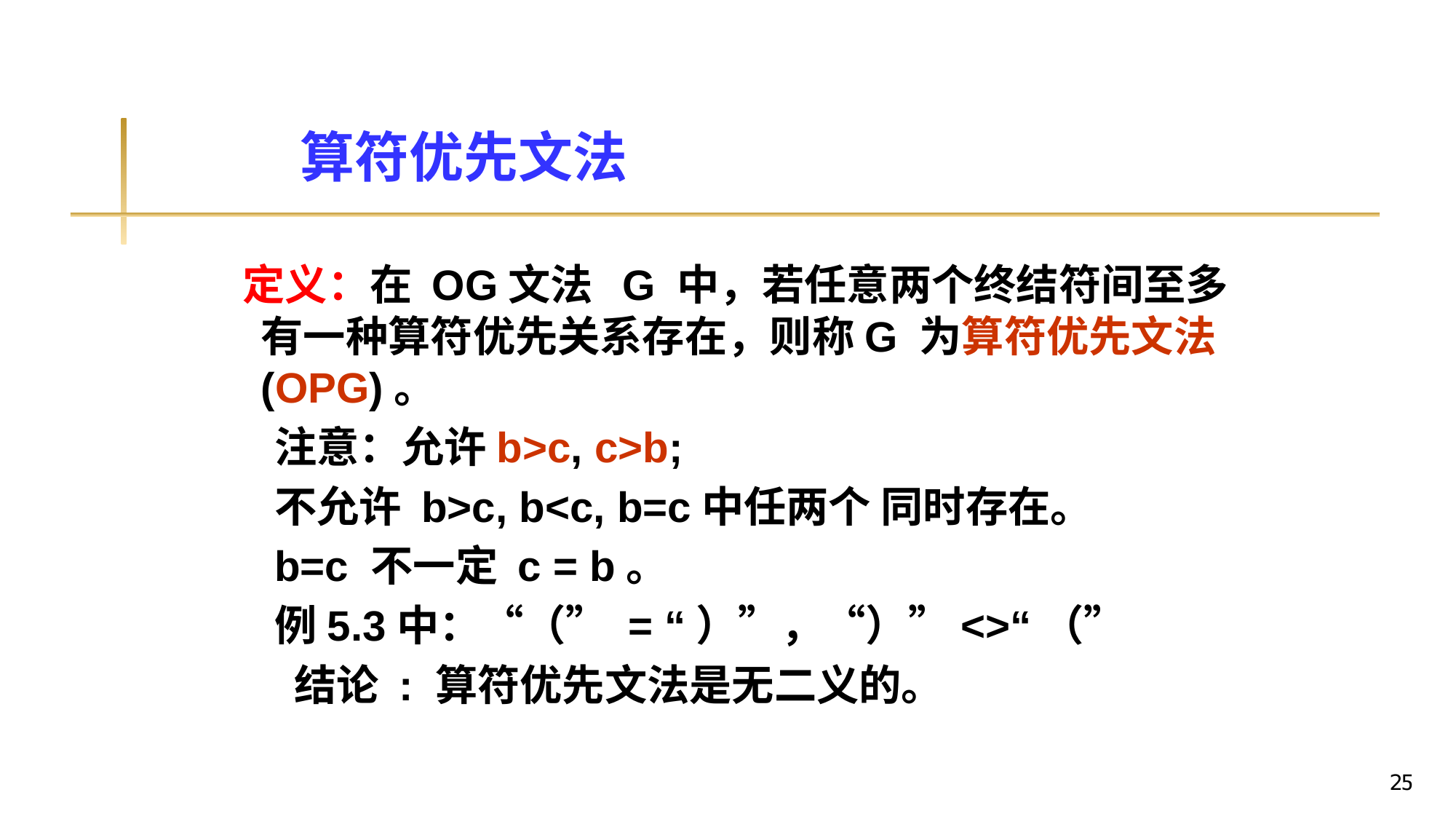

# 算符优先文法
 定义：在 OG文法  G 中，若任意两个终结符间至多有一种算符优先关系存在，则称G 为算符优先文法(OPG)。
注意：允许b>c, c>b;
不允许 b>c, b<c, b=c中任两个 同时存在。
b=c 不一定 c = b。
例5.3中：“（” = “）”，“）”<>“（”
 结论 : 算符优先文法是无二义的。
25